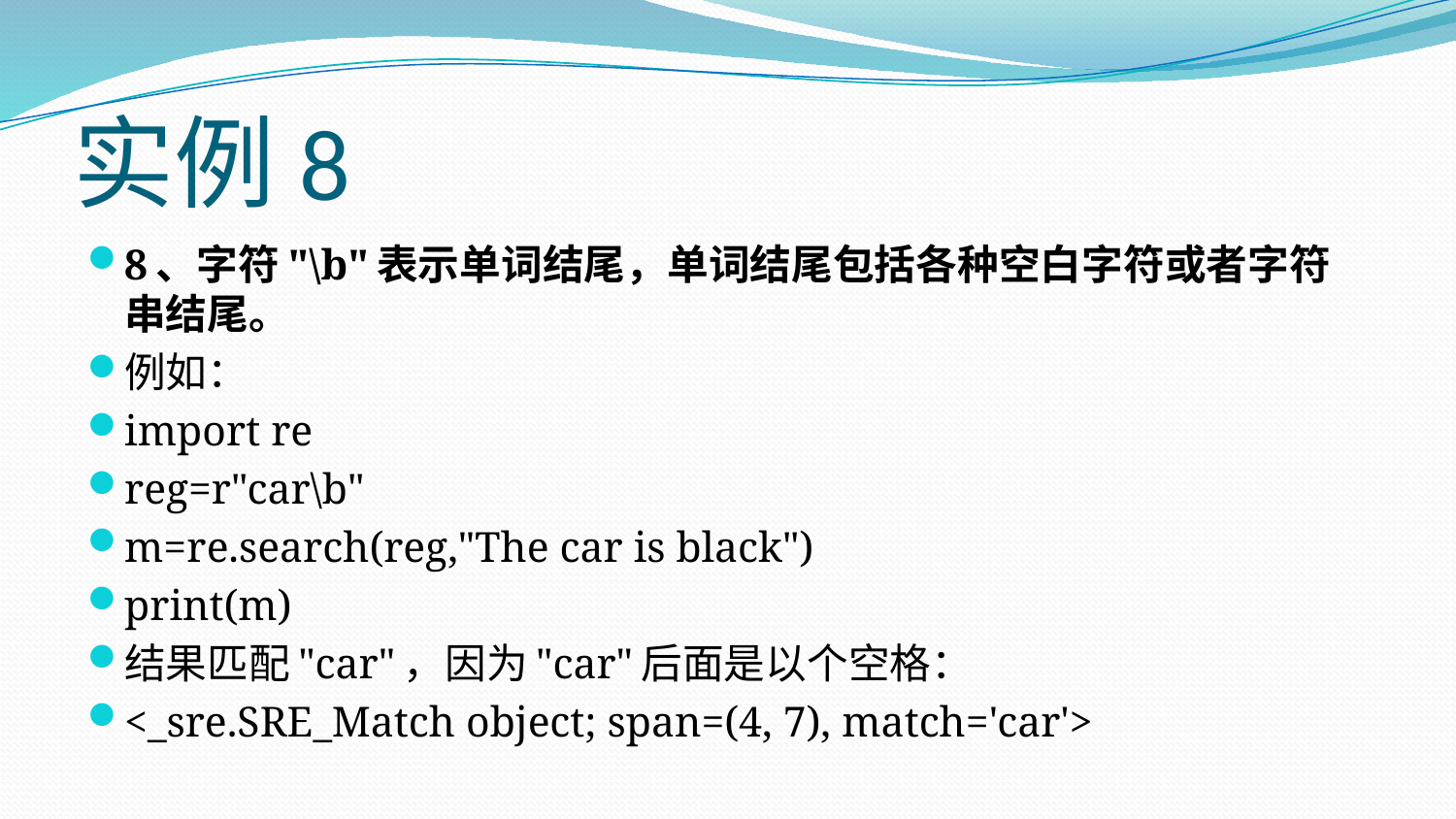

# 实例8
8、字符"\b"表示单词结尾，单词结尾包括各种空白字符或者字符串结尾。
例如：
import re
reg=r"car\b"
m=re.search(reg,"The car is black")
print(m)
结果匹配"car"，因为"car"后面是以个空格：
<_sre.SRE_Match object; span=(4, 7), match='car'>